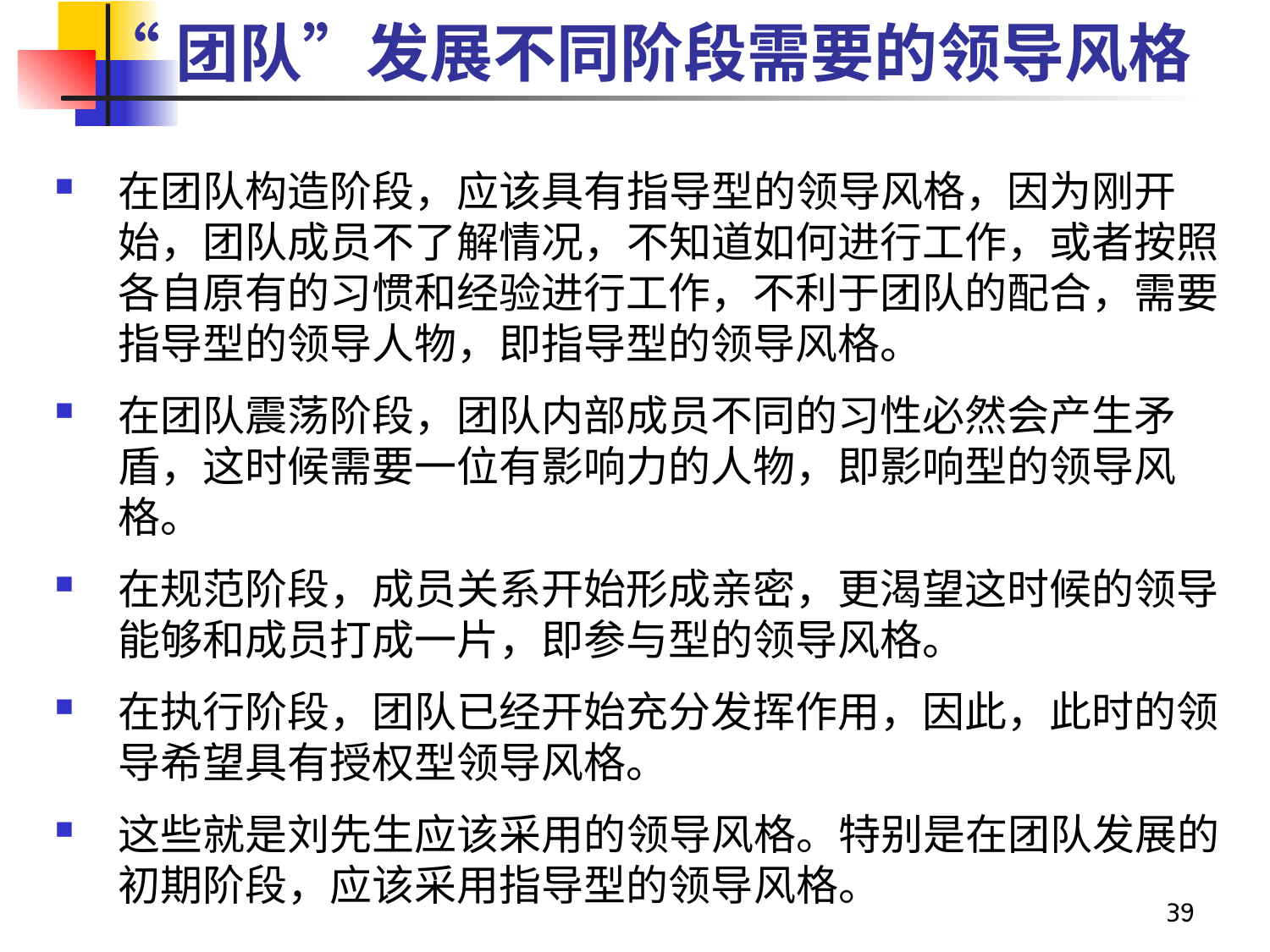

# “团队”发展不同阶段需要的领导风格
在团队构造阶段，应该具有指导型的领导风格，因为刚开始，团队成员不了解情况，不知道如何进行工作，或者按照各自原有的习惯和经验进行工作，不利于团队的配合，需要指导型的领导人物，即指导型的领导风格。
在团队震荡阶段，团队内部成员不同的习性必然会产生矛盾，这时候需要一位有影响力的人物，即影响型的领导风格。
在规范阶段，成员关系开始形成亲密，更渴望这时候的领导能够和成员打成一片，即参与型的领导风格。
在执行阶段，团队已经开始充分发挥作用，因此，此时的领导希望具有授权型领导风格。
这些就是刘先生应该采用的领导风格。特别是在团队发展的初期阶段，应该采用指导型的领导风格。
39